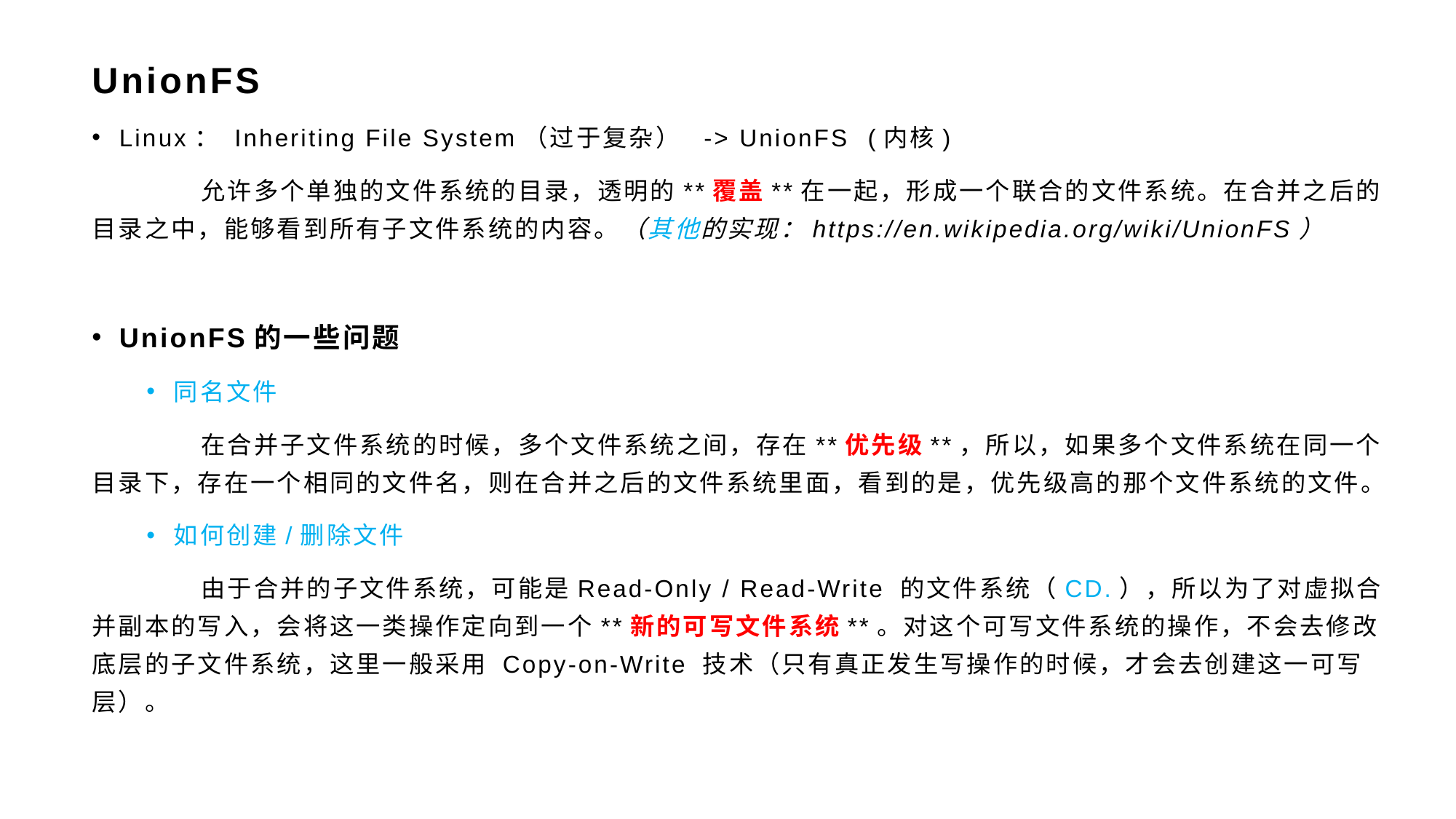

# UnionFS
Linux： Inheriting File System（过于复杂）  -> UnionFS  (内核)
	允许多个单独的文件系统的目录，透明的**覆盖**在一起，形成一个联合的文件系统。在合并之后的目录之中，能够看到所有子文件系统的内容。（其他的实现：https://en.wikipedia.org/wiki/UnionFS）

UnionFS的一些问题
同名文件
	在合并子文件系统的时候，多个文件系统之间，存在**优先级**，所以，如果多个文件系统在同一个目录下，存在一个相同的文件名，则在合并之后的文件系统里面，看到的是，优先级高的那个文件系统的文件。
如何创建/删除文件
	由于合并的子文件系统，可能是Read-Only / Read-Write 的文件系统（CD.），所以为了对虚拟合并副本的写入，会将这一类操作定向到一个**新的可写文件系统**。对这个可写文件系统的操作，不会去修改底层的子文件系统，这里一般采用 Copy-on-Write 技术（只有真正发生写操作的时候，才会去创建这一可写层）。